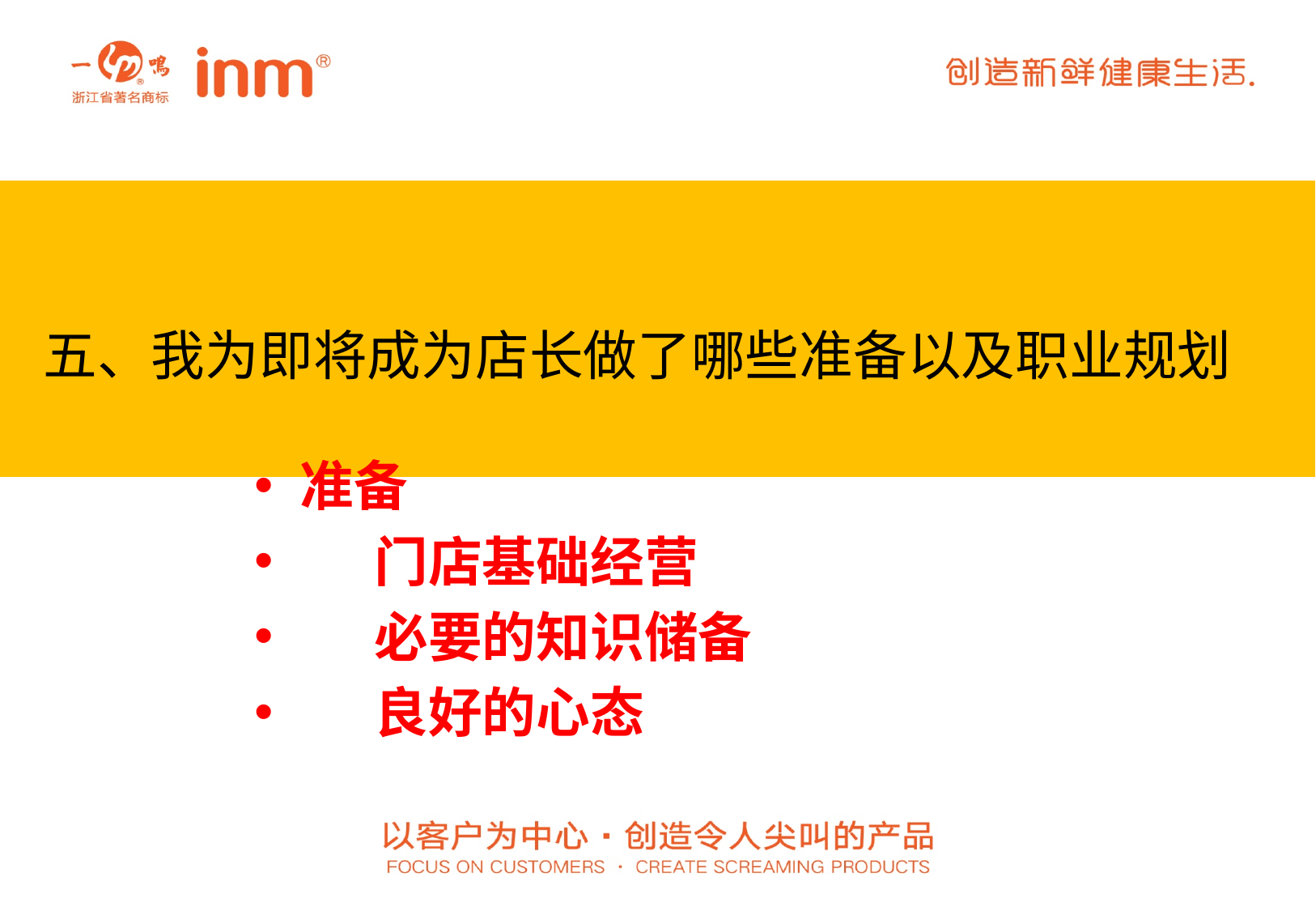

五、我为即将成为店长做了哪些准备以及职业规划
准备
     门店基础经营
     必要的知识储备
     良好的心态